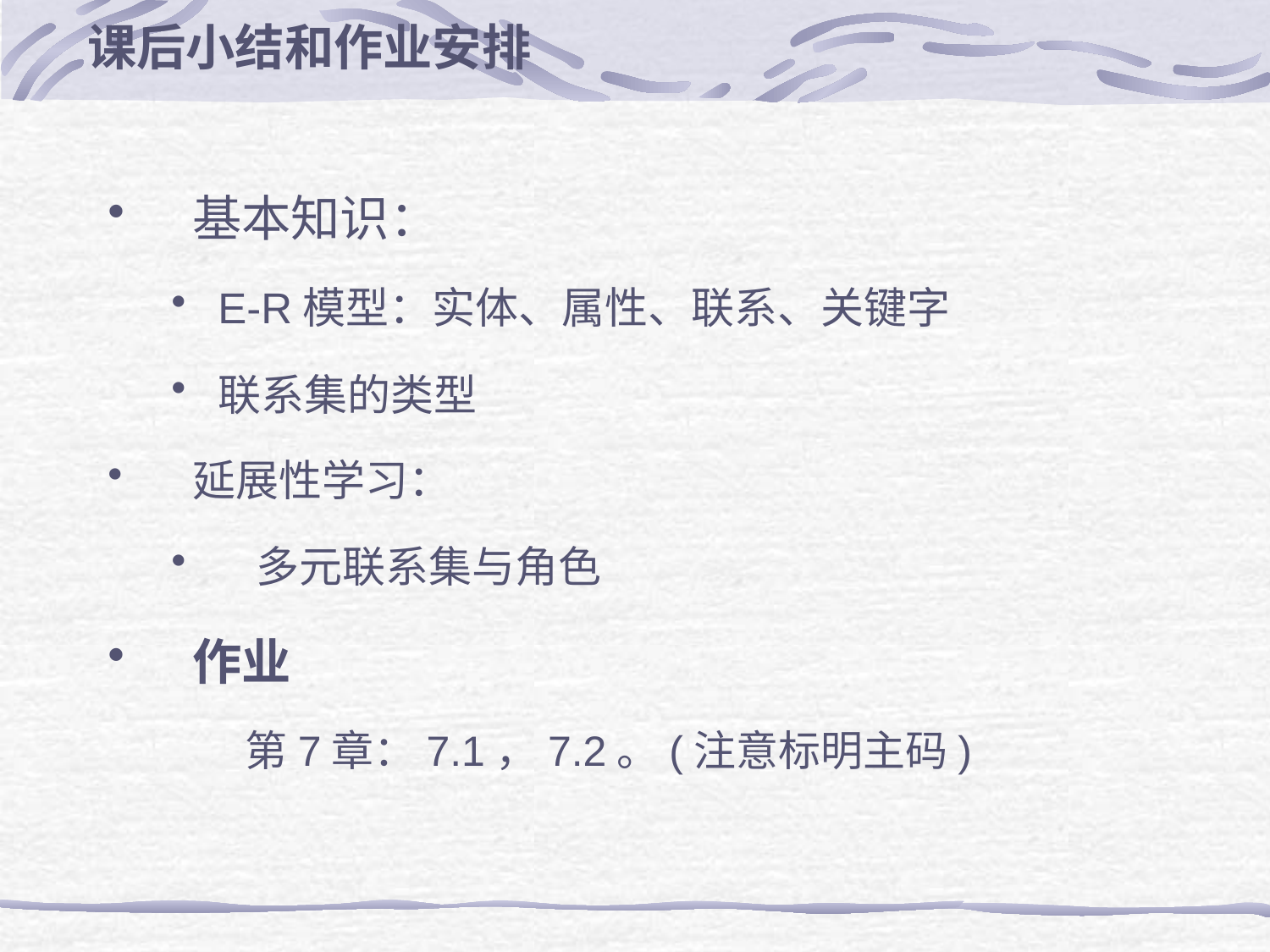

课后小结和作业安排
基本知识：
E-R模型：实体、属性、联系、关键字
联系集的类型
延展性学习：
多元联系集与角色
作业
	第7章：7.1，7.2。(注意标明主码)

18